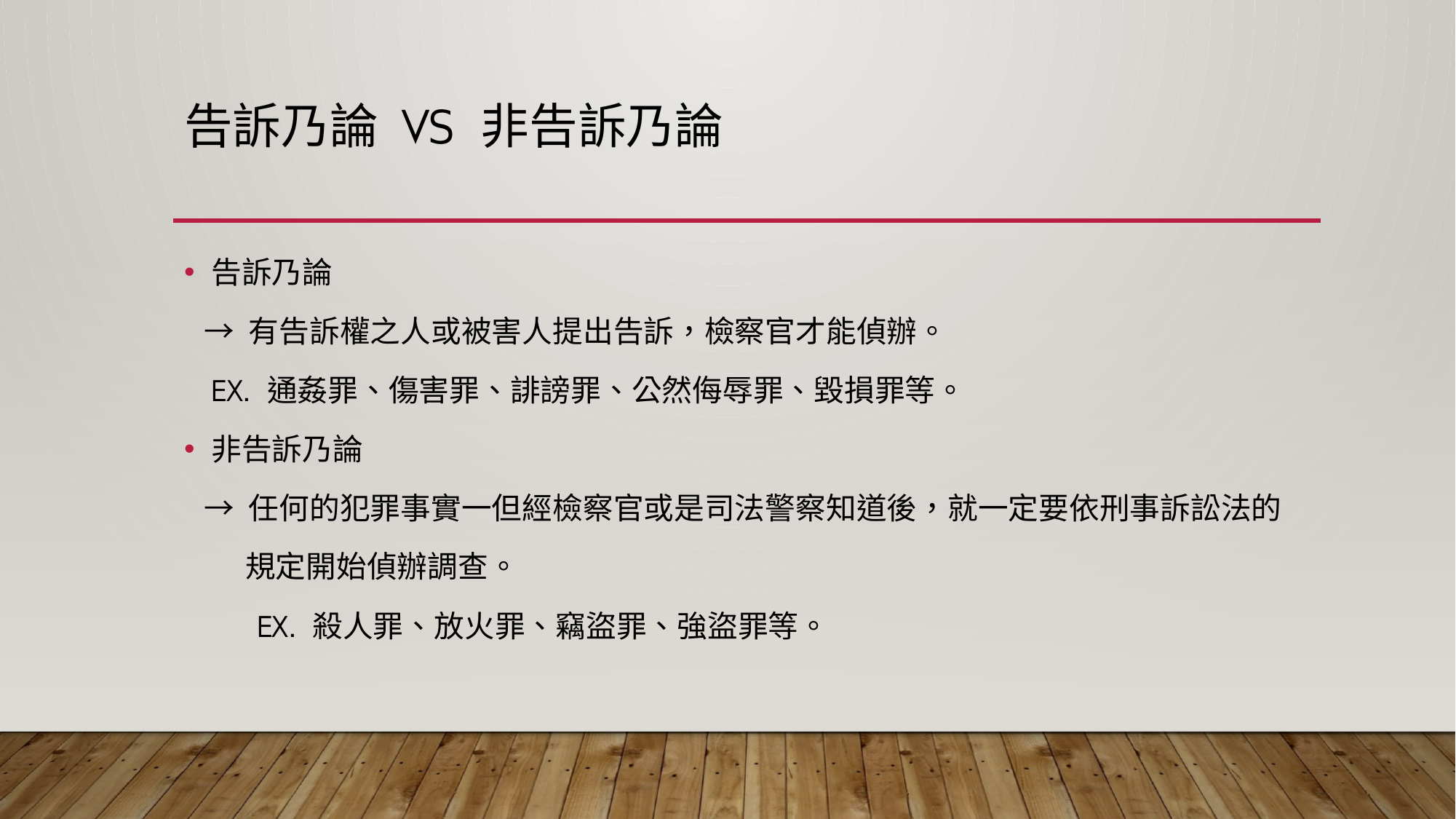

# 告訴乃論 vs 非告訴乃論
告訴乃論
   → 有告訴權之人或被害人提出告訴，檢察官才能偵辦。
   EX. 通姦罪、傷害罪、誹謗罪、公然侮辱罪、毀損罪等。
非告訴乃論
   → 任何的犯罪事實一但經檢察官或是司法警察知道後，就一定要依刑事訴訟法的
        規定開始偵辦調查。
        EX. 殺人罪、放火罪、竊盜罪、強盜罪等。